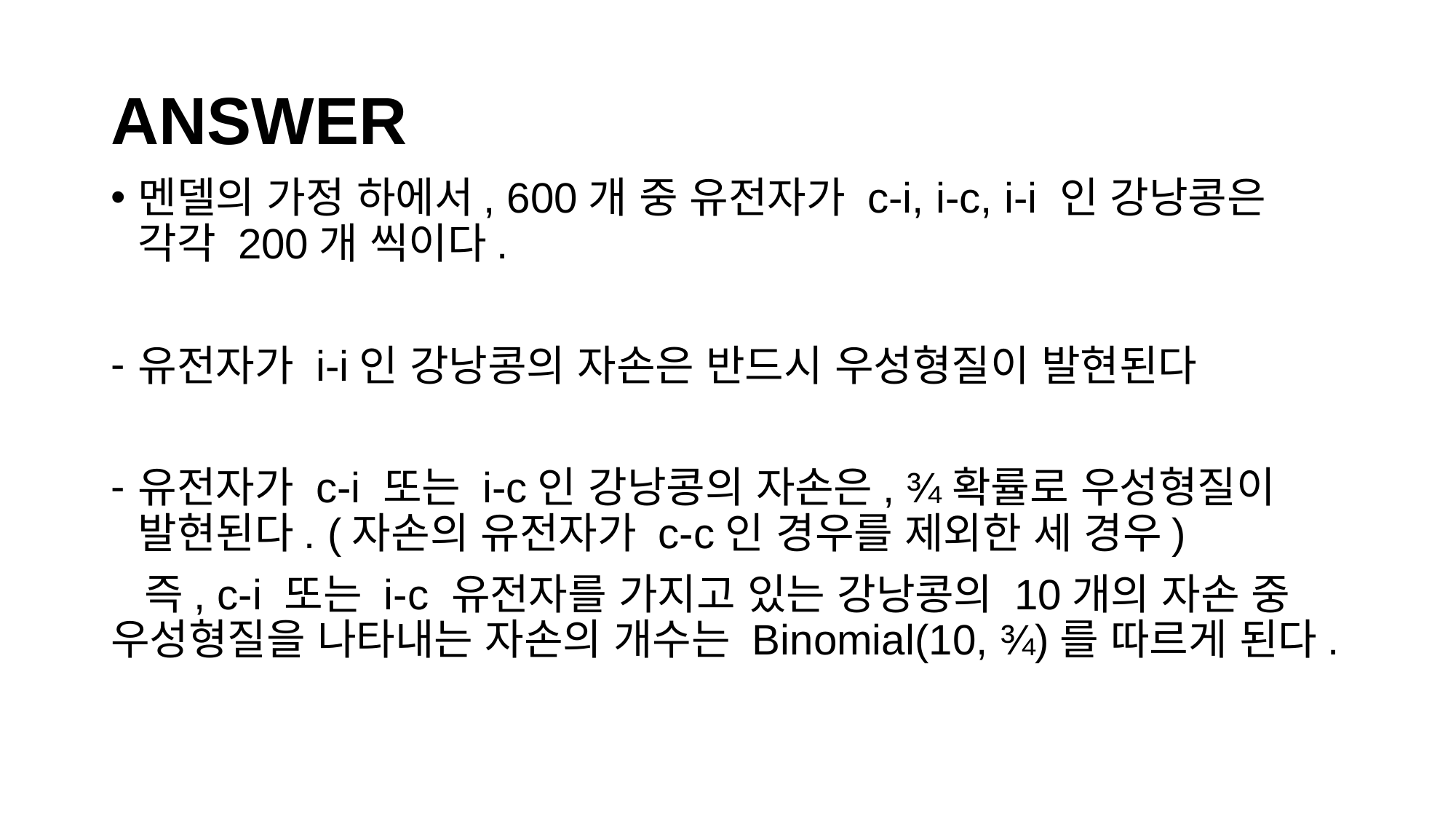

# ANSWER
멘델의 가정 하에서, 600개 중 유전자가 c-i, i-c, i-i 인 강낭콩은 각각 200개 씩이다.

유전자가 i-i인 강낭콩의 자손은 반드시 우성형질이 발현된다

유전자가 c-i 또는 i-c인 강낭콩의 자손은, ¾확률로 우성형질이 발현된다. (자손의 유전자가 c-c인 경우를 제외한 세 경우)
  즉, c-i 또는 i-c 유전자를 가지고 있는 강낭콩의 10개의 자손 중 우성형질을 나타내는 자손의 개수는 Binomial(10, ¾)를 따르게 된다.